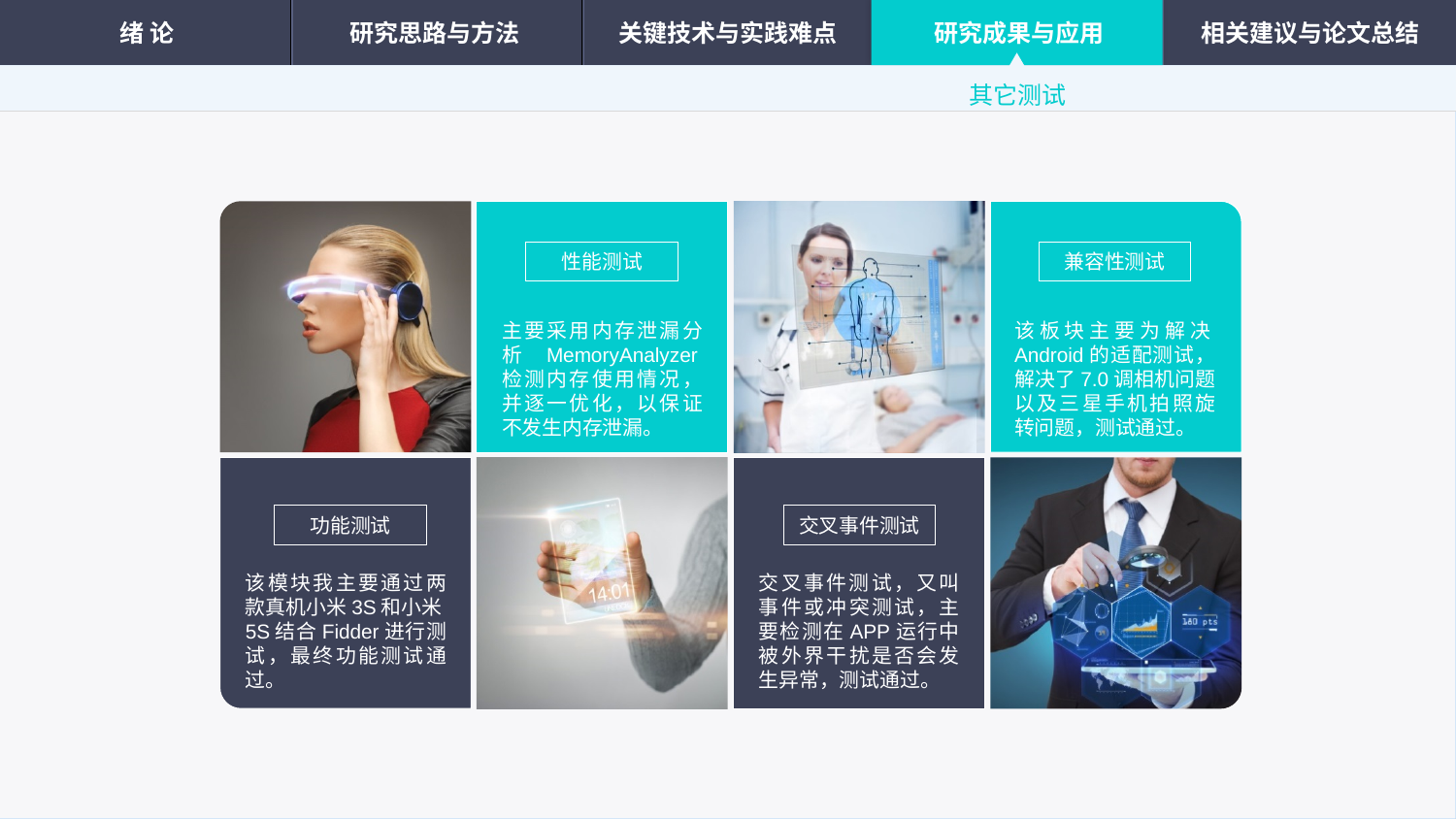

绪 论
研究思路与方法
关键技术与实践难点
研究成果与应用
相关建议与论文总结
其它测试

性能测试
兼容性测试
主要采用内存泄漏分析MemoryAnalyzer检测内存使用情况，并逐一优化，以保证不发生内存泄漏。
该板块主要为解决Android的适配测试，解决了7.0调相机问题以及三星手机拍照旋转问题，测试通过。

功能测试
交叉事件测试
该模块我主要通过两款真机小米3S和小米5S结合Fidder进行测试，最终功能测试通过。
交叉事件测试，又叫事件或冲突测试，主要检测在APP运行中被外界干扰是否会发生异常，测试通过。